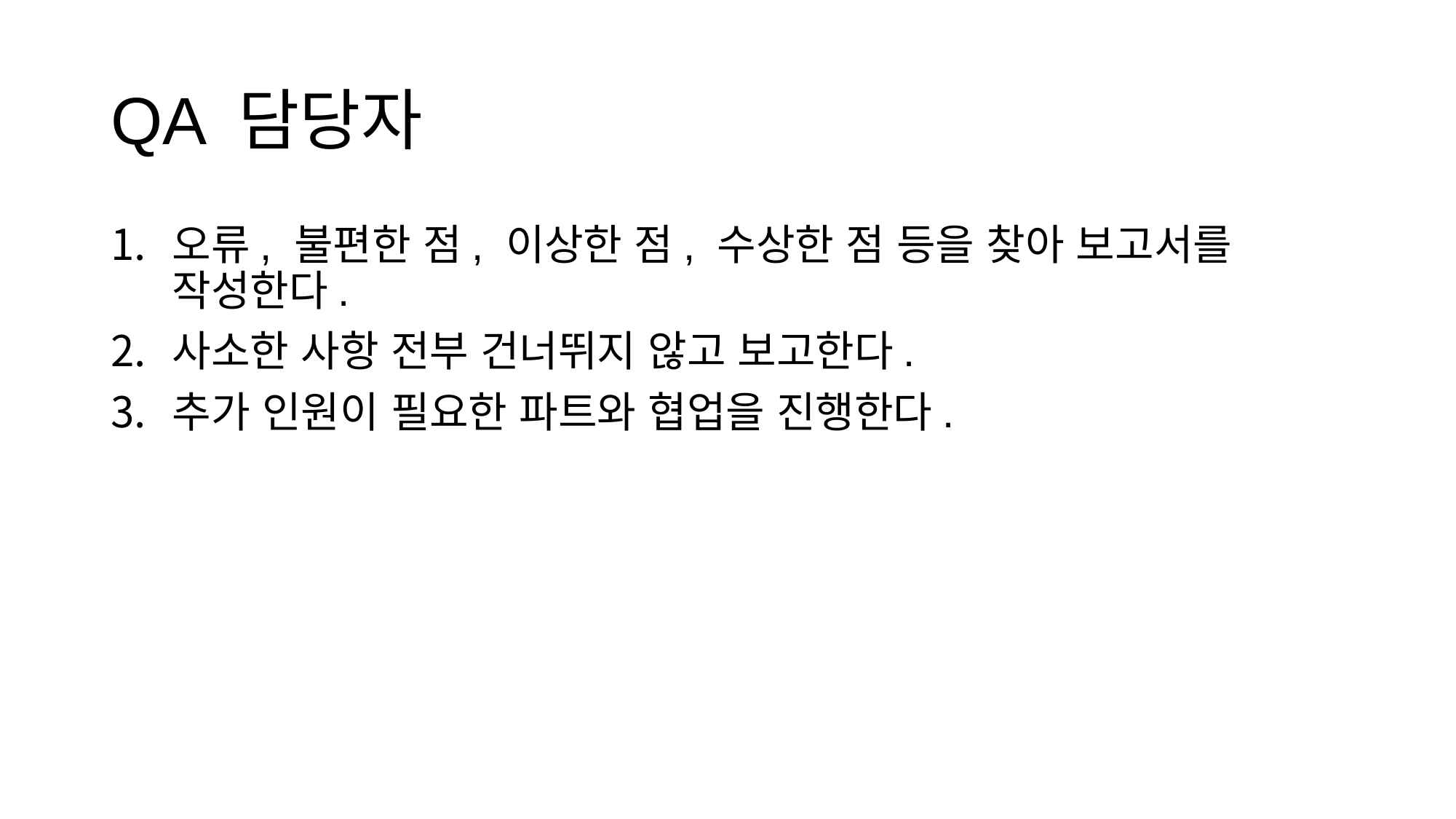

# QA 담당자
오류, 불편한 점, 이상한 점, 수상한 점 등을 찾아 보고서를 작성한다.
사소한 사항 전부 건너뛰지 않고 보고한다.
추가 인원이 필요한 파트와 협업을 진행한다.